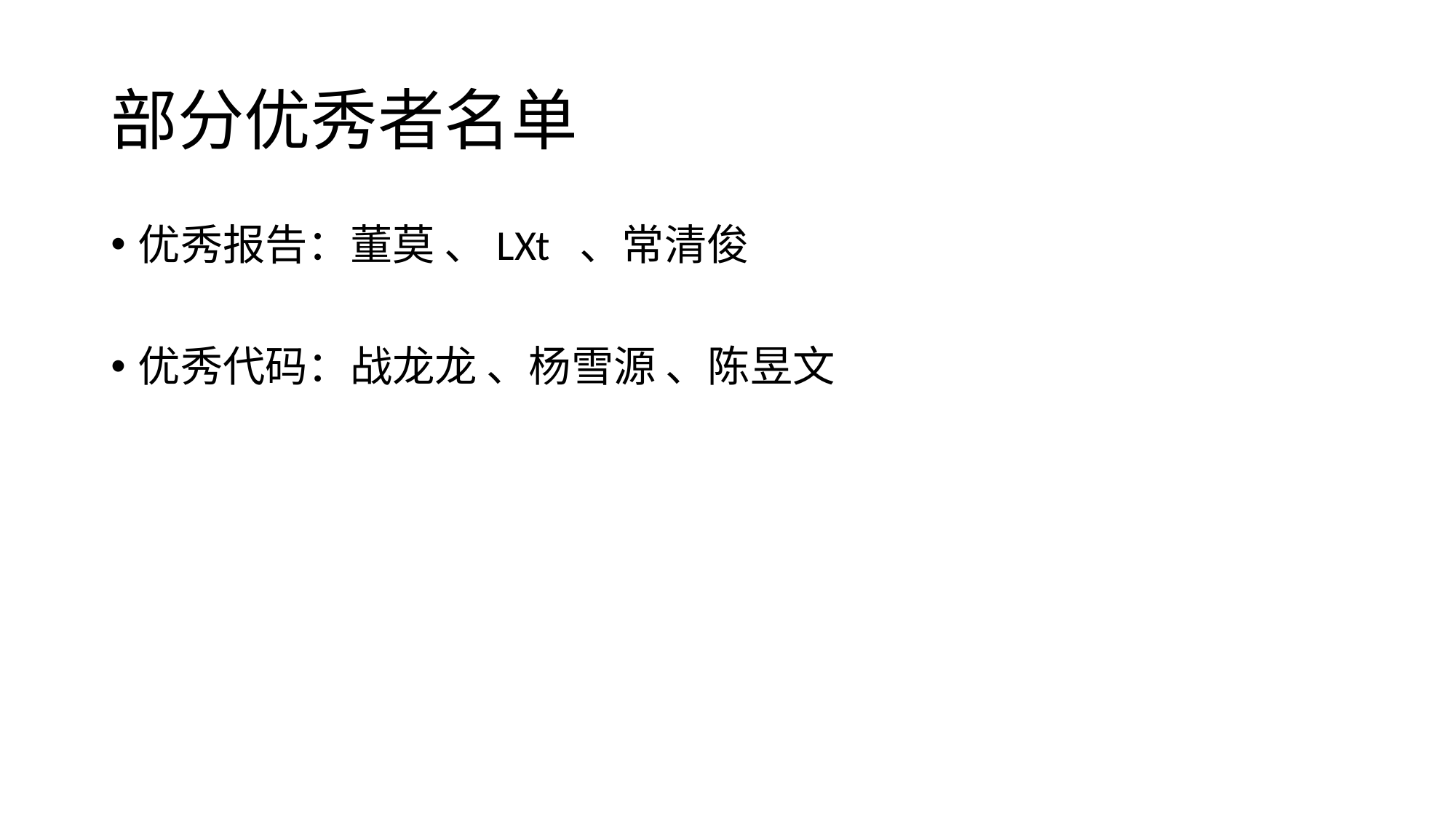

# 部分优秀者名单
优秀报告：董莫 、LXt  、常清俊

优秀代码：战龙龙 、杨雪源 、陈昱文